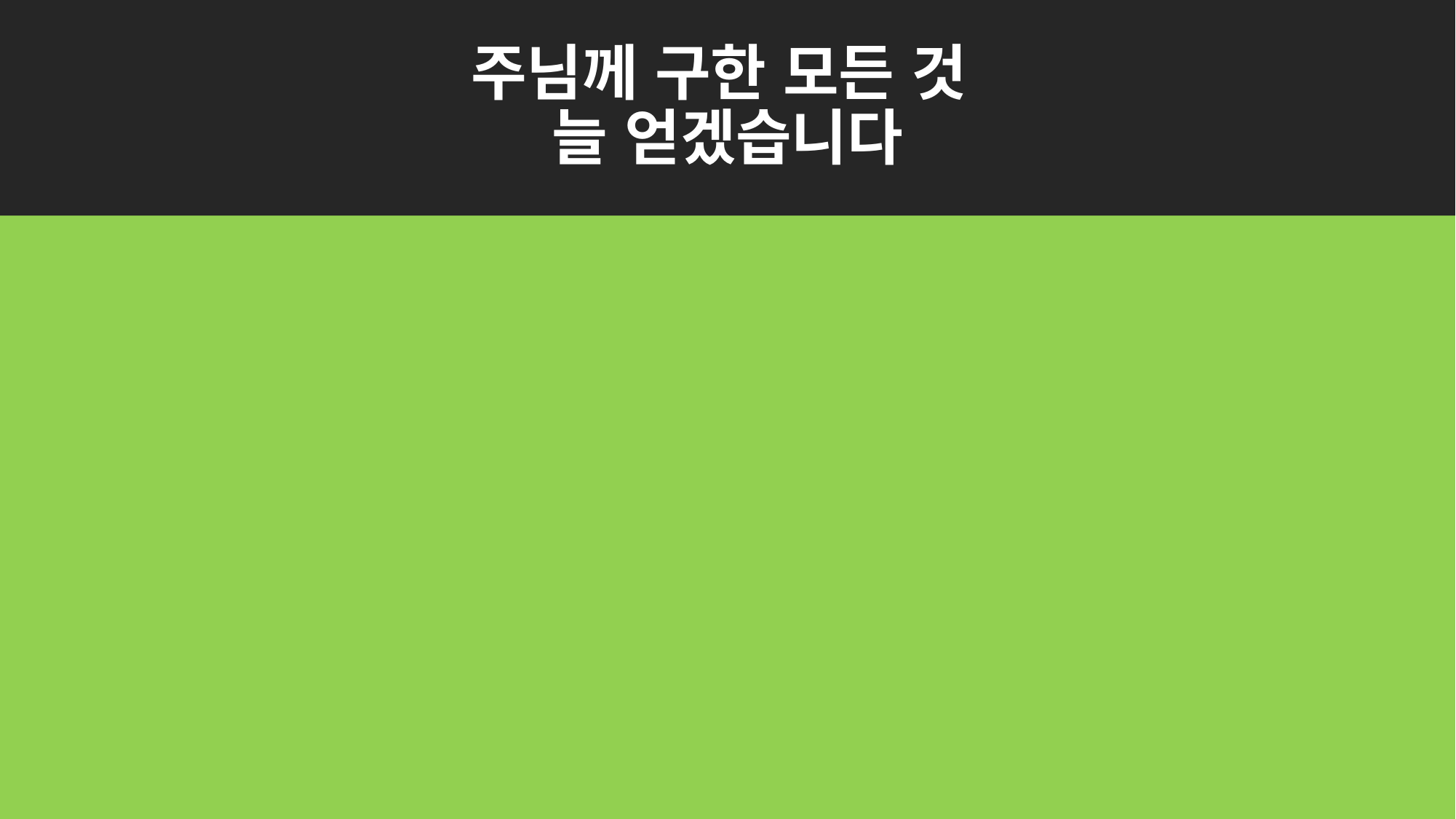

# 주님께 구한 모든 것 늘 얻겠습니다